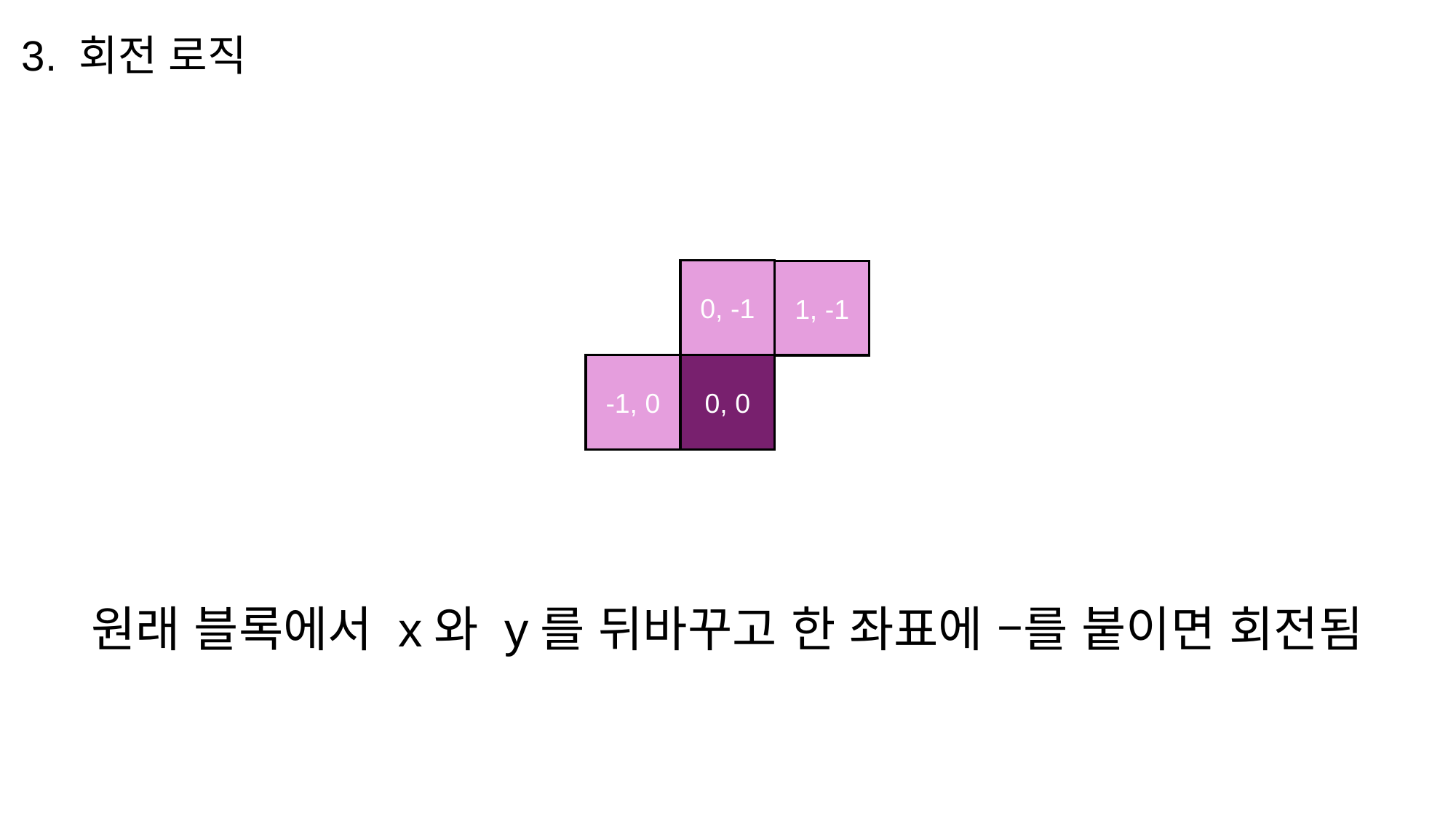

3. 회전 로직
0, -1
1, -1
-1, 0
0, 0
원래 블록에서 x와 y를 뒤바꾸고 한 좌표에 –를 붙이면 회전됨